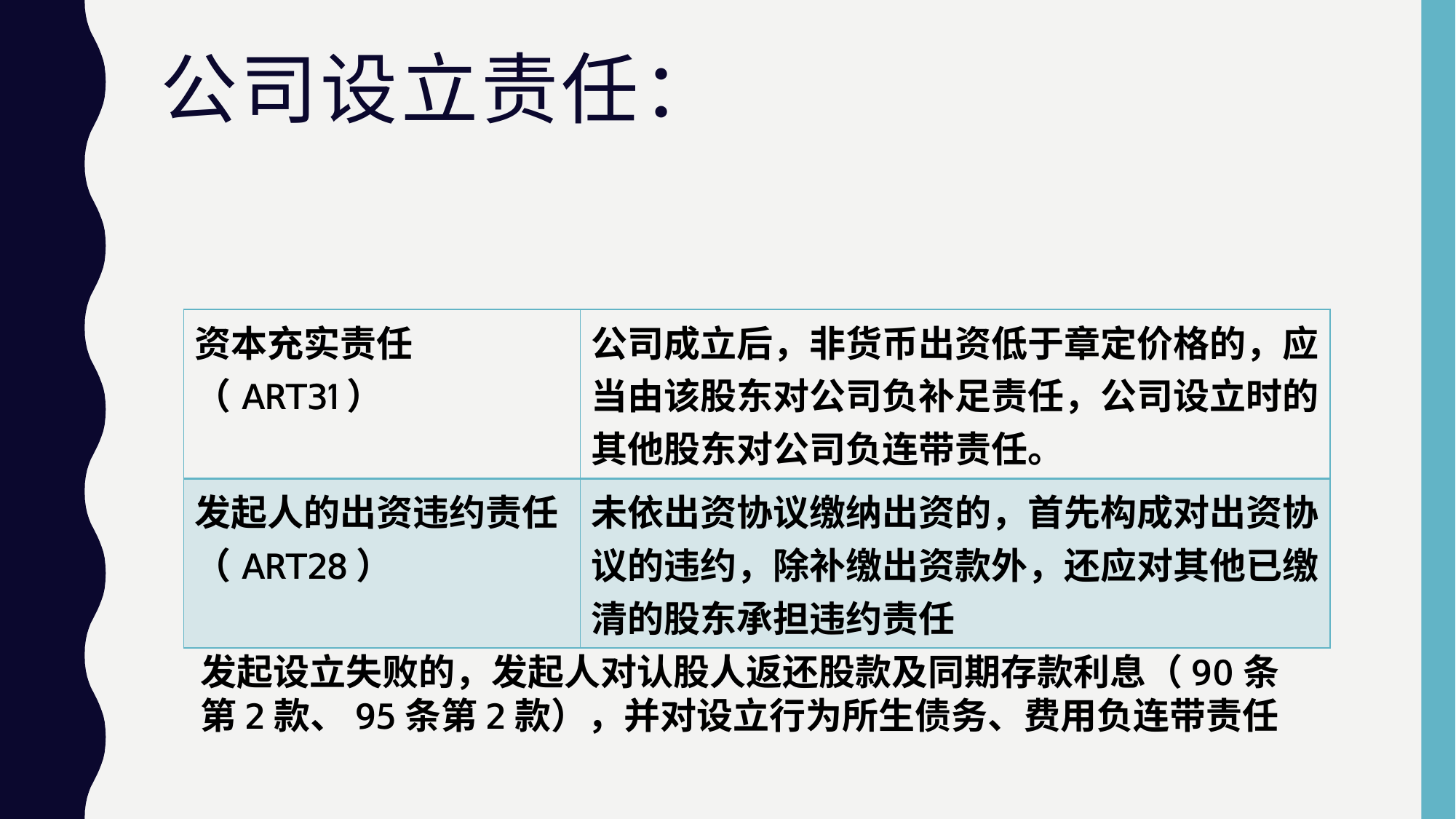

# 公司设立责任：

| 资本充实责任（ART31） | 公司成立后，非货币出资低于章定价格的，应当由该股东对公司负补足责任，公司设立时的其他股东对公司负连带责任。 |
| --- | --- |
| 发起人的出资违约责任（ART28） | 未依出资协议缴纳出资的，首先构成对出资协议的违约，除补缴出资款外，还应对其他已缴清的股东承担违约责任 |
发起设立失败的，发起人对认股人返还股款及同期存款利息（90条第2款、95条第2款），并对设立行为所生债务、费用负连带责任